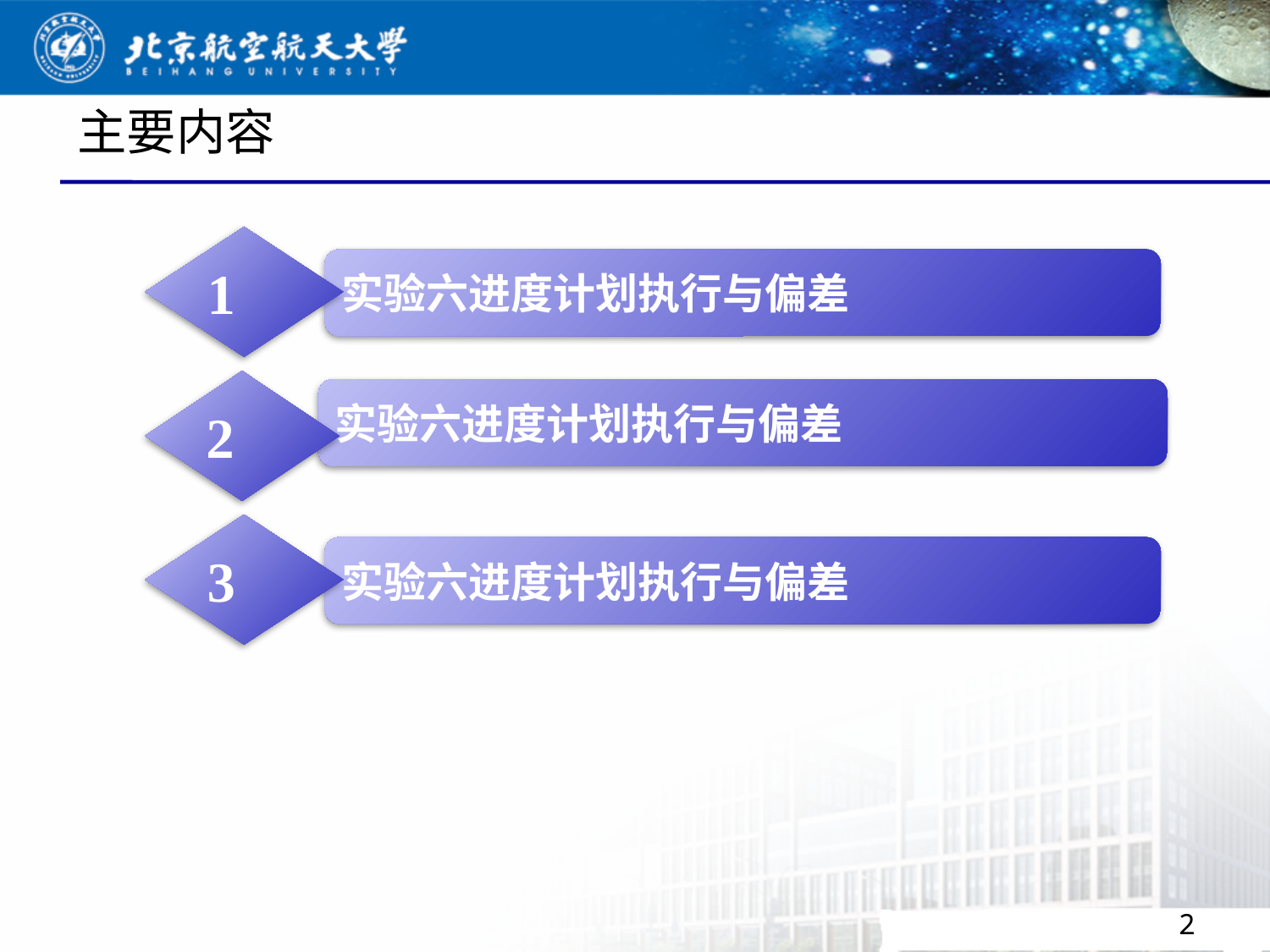

# 主要内容
1
实验六进度计划执行与偏差
2
实验六进度计划执行与偏差
3
实验六进度计划执行与偏差